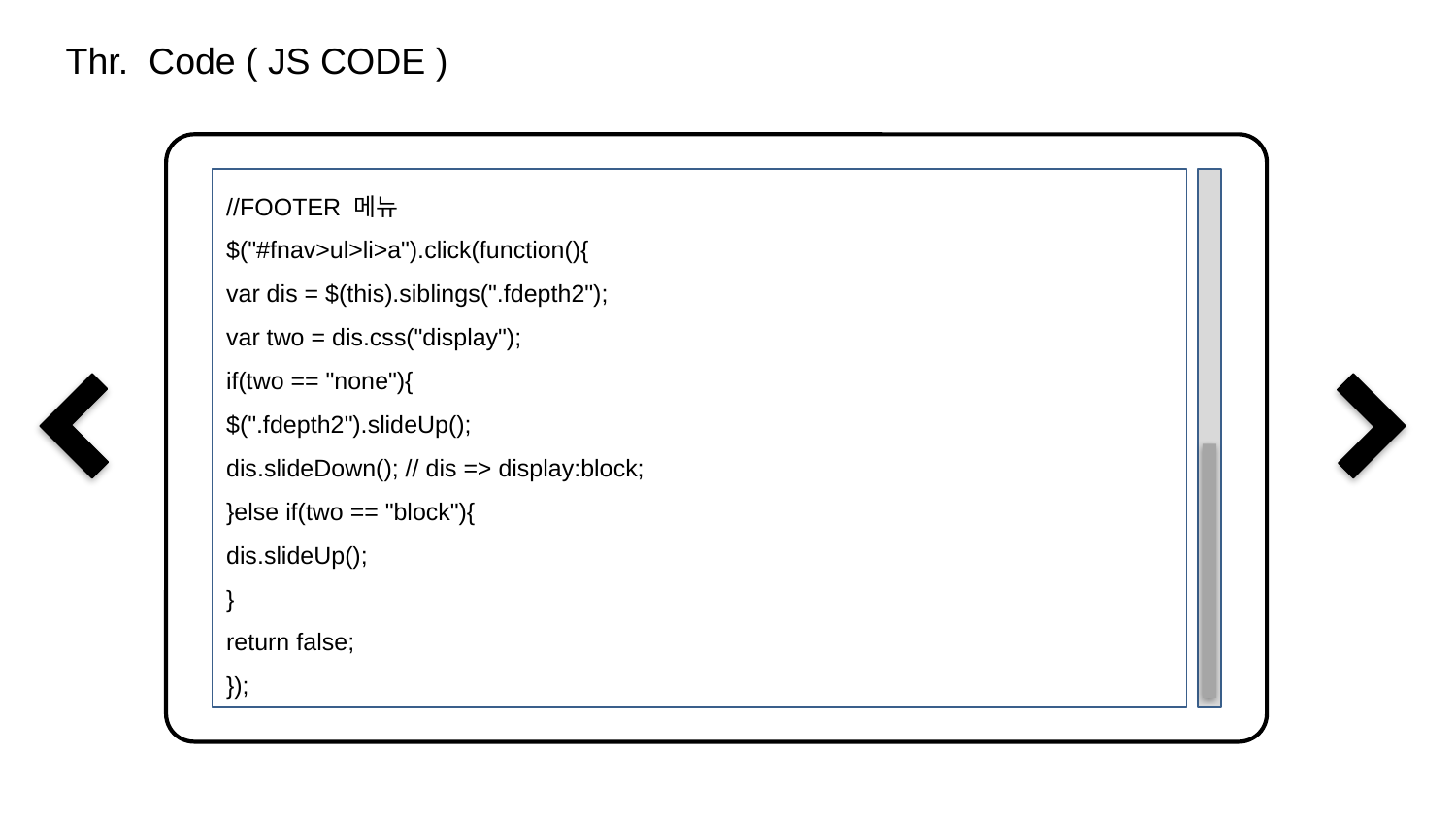

Thr.  Code ( JS CODE )

//FOOTER 메뉴
$("#fnav>ul>li>a").click(function(){
var dis = $(this).siblings(".fdepth2");
var two = dis.css("display");
if(two == "none"){
$(".fdepth2").slideUp();
dis.slideDown(); // dis => display:block;
}else if(two == "block"){
dis.slideUp();
}
return false;
});